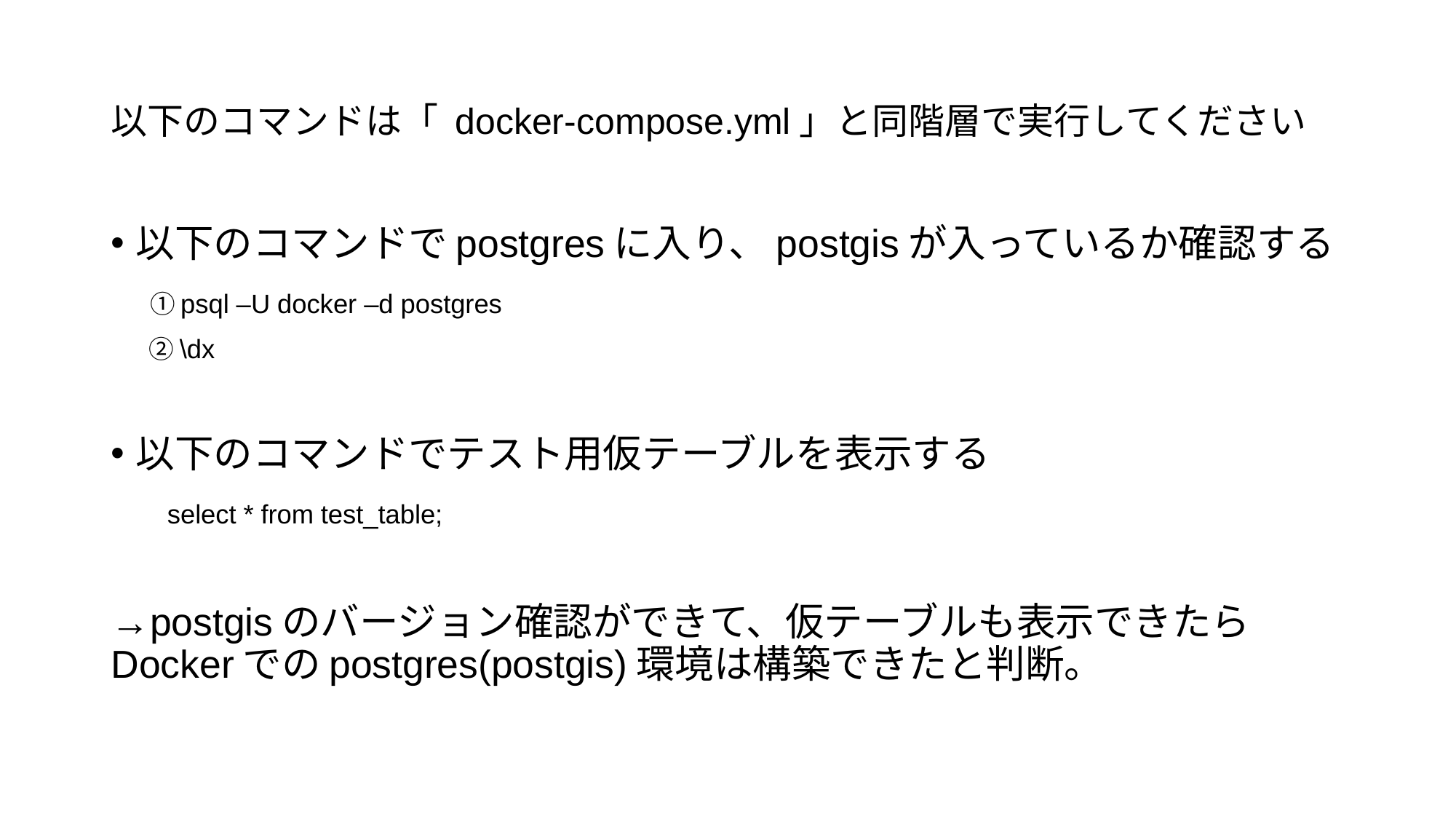

# 以下のコマンドは「 docker-compose.yml」と同階層で実行してください
以下のコマンドでpostgresに入り、postgisが入っているか確認する
　①psql –U docker –d postgres
　  ②\dx

以下のコマンドでテスト用仮テーブルを表示する
　 select * from test_table;

→postgisのバージョン確認ができて、仮テーブルも表示できたらDockerでのpostgres(postgis)環境は構築できたと判断。